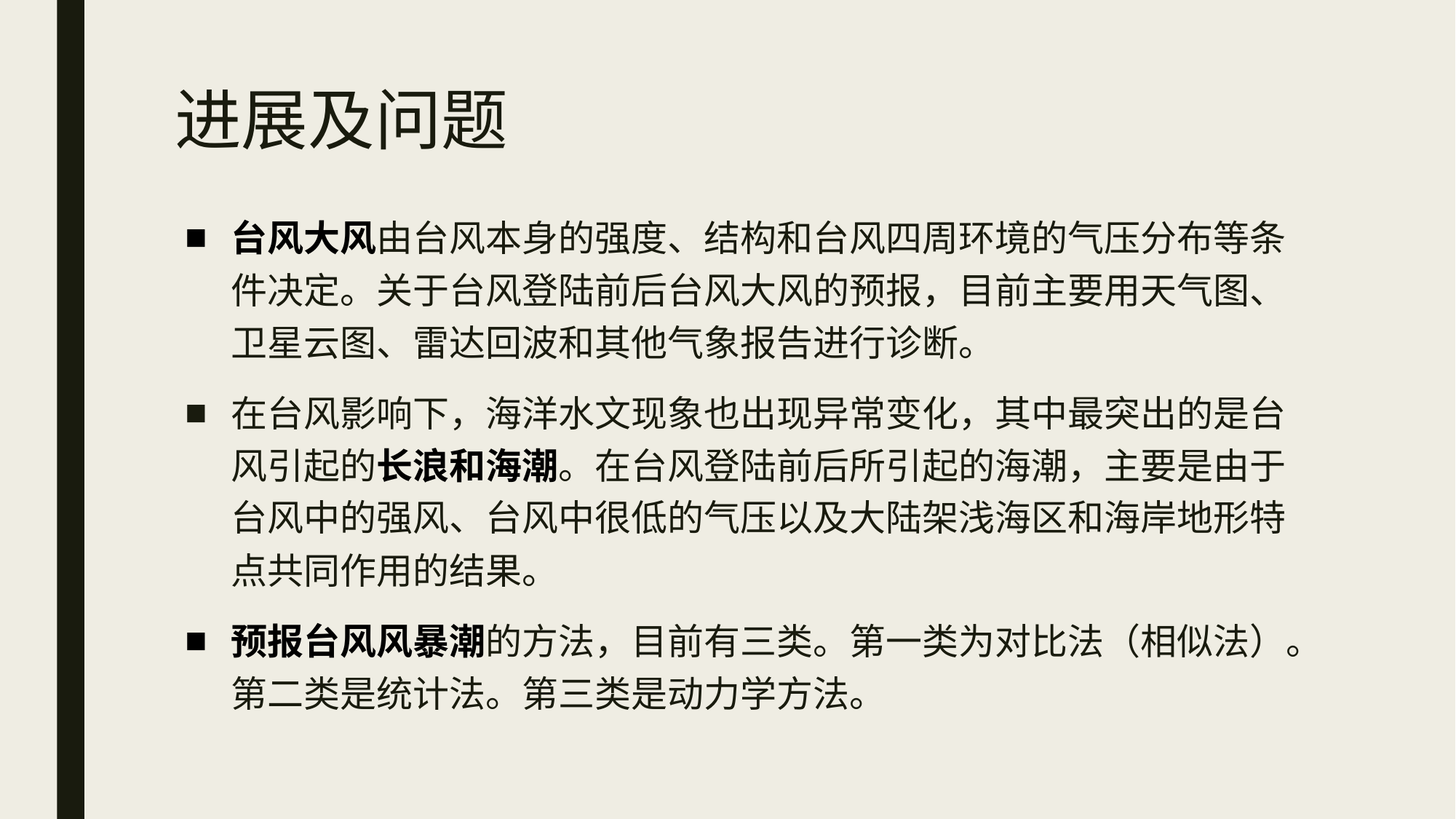

# 进展及问题
台风大风由台风本身的强度、结构和台风四周环境的气压分布等条件决定。关于台风登陆前后台风大风的预报，目前主要用天气图、卫星云图、雷达回波和其他气象报告进行诊断。
在台风影响下，海洋水文现象也出现异常变化，其中最突出的是台风引起的长浪和海潮。在台风登陆前后所引起的海潮，主要是由于台风中的强风、台风中很低的气压以及大陆架浅海区和海岸地形特点共同作用的结果。
预报台风风暴潮的方法，目前有三类。第一类为对比法（相似法）。第二类是统计法。第三类是动力学方法。